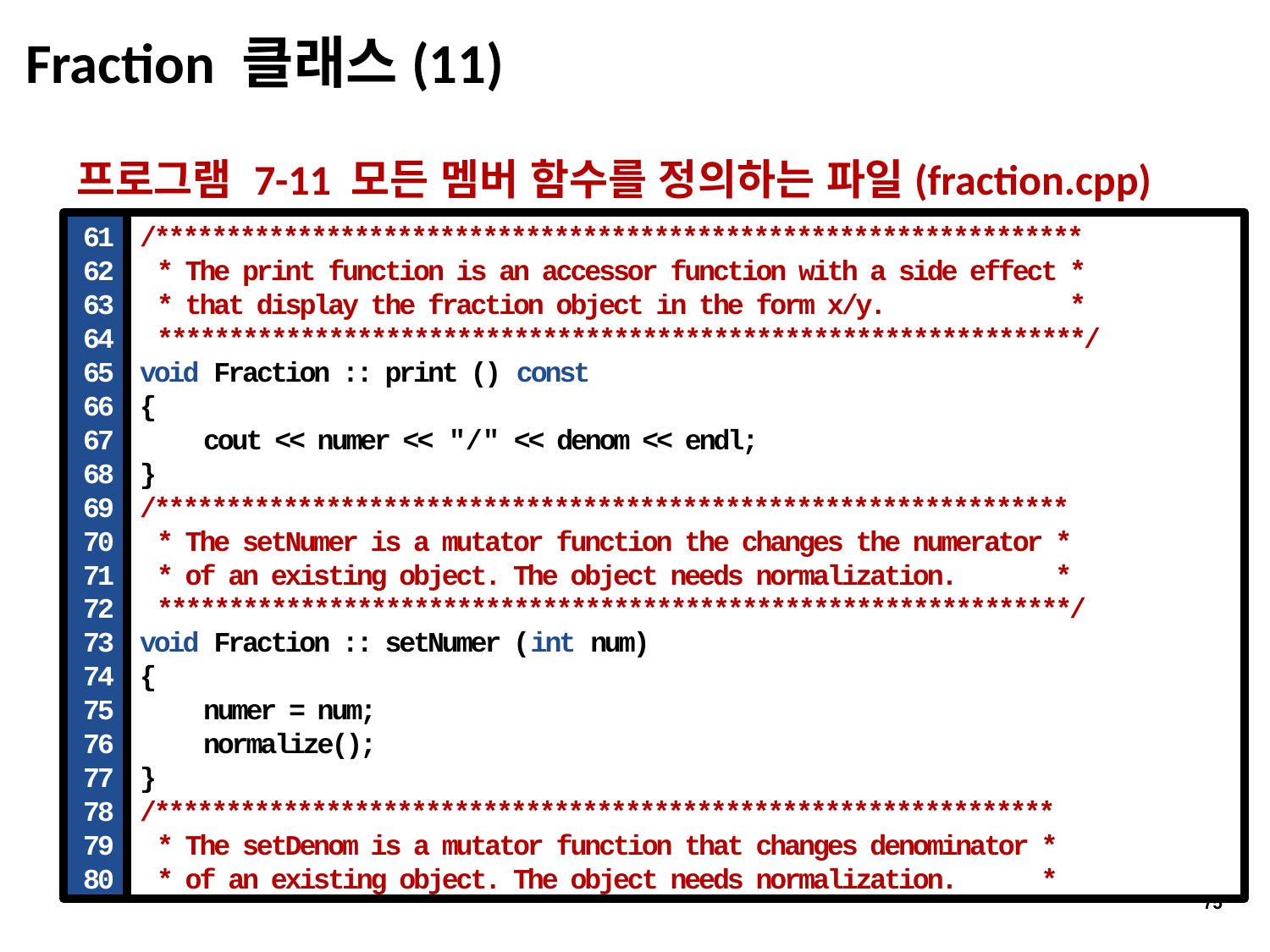

# Fraction 클래스(11)
프로그램 7-11 모든 멤버 함수를 정의하는 파일(fraction.cpp)
61
62
63
64
65
66
67
68
69
70
71
72
73
74
75
76
77
78
79
80
/*****************************************************************
 * The print function is an accessor function with a side effect *
 * that display the fraction object in the form x/y.             *
 *****************************************************************/
void Fraction :: print () const
{
cout << numer << "/" << denom << endl;
}
/****************************************************************
 * The setNumer is a mutator function the changes the numerator *
 * of an existing object. The object needs normalization.       *
 ****************************************************************/
void Fraction :: setNumer (int num)
{
numer = num;
normalize();
}
/***************************************************************
 * The setDenom is a mutator function that changes denominator *
 * of an existing object. The object needs normalization.      *